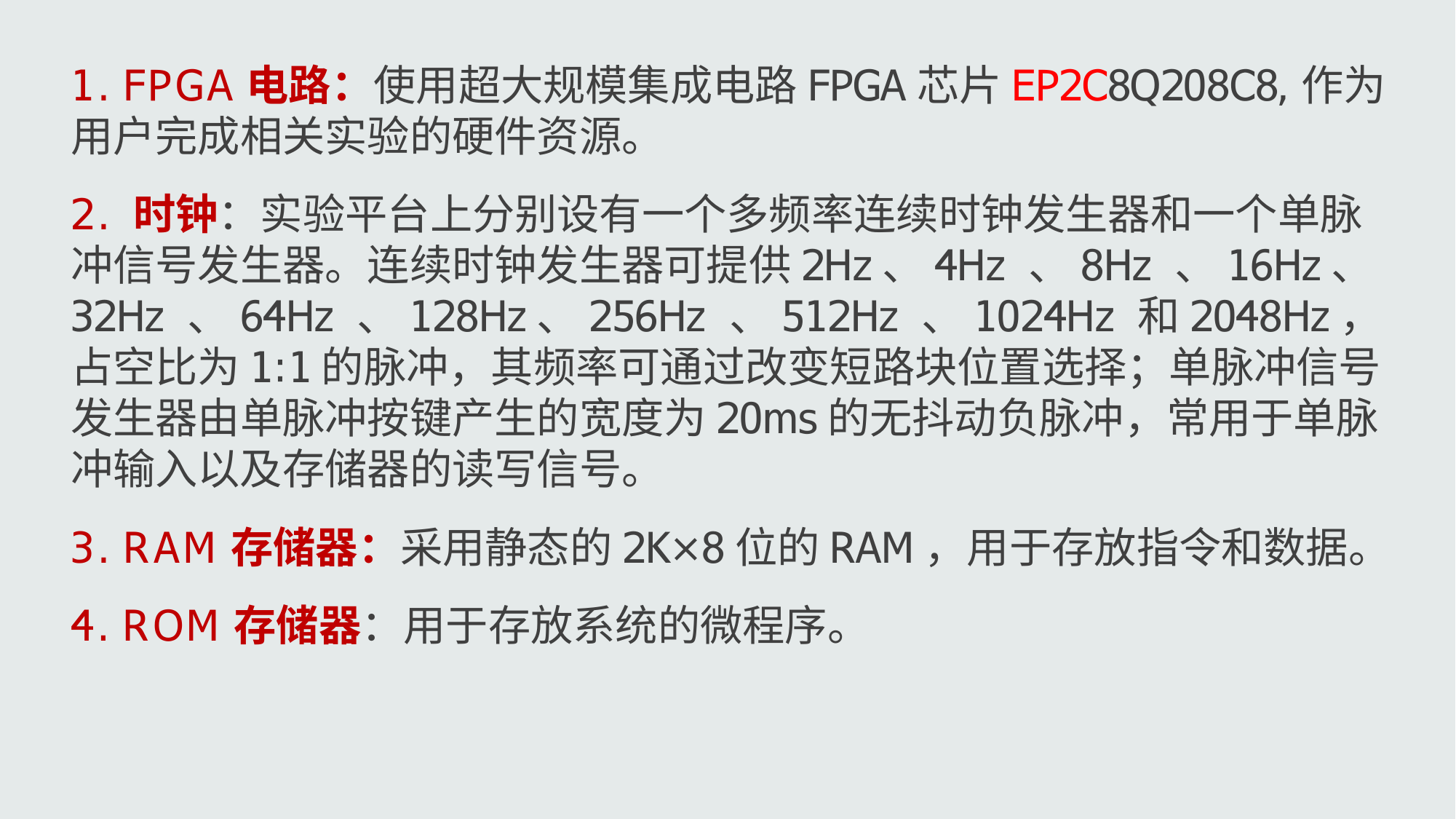

1. FPGA电路：使用超大规模集成电路FPGA芯片EP2C8Q208C8,作为用户完成相关实验的硬件资源。
2. 时钟：实验平台上分别设有一个多频率连续时钟发生器和一个单脉冲信号发生器。连续时钟发生器可提供2Hz、4Hz 、8Hz 、16Hz、32Hz 、64Hz 、128Hz、256Hz 、512Hz 、1024Hz 和2048Hz，占空比为1:1的脉冲，其频率可通过改变短路块位置选择；单脉冲信号发生器由单脉冲按键产生的宽度为20ms的无抖动负脉冲，常用于单脉冲输入以及存储器的读写信号。
3. RAM存储器：采用静态的2K×8位的RAM，用于存放指令和数据。
4. ROM存储器：用于存放系统的微程序。